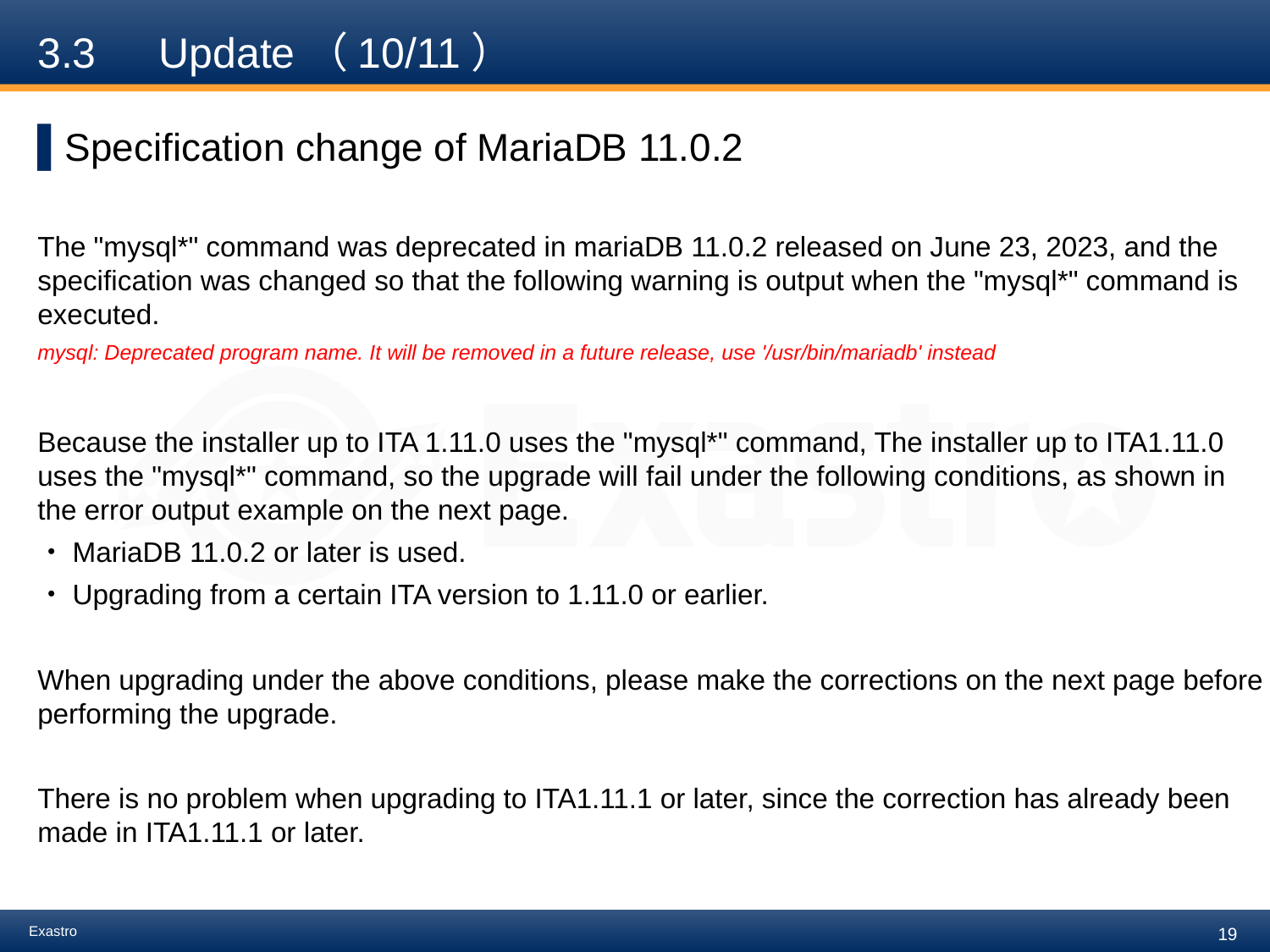

# 3.3　Update（10/11）
Specification change of MariaDB 11.0.2

The "mysql*" command was deprecated in mariaDB 11.0.2 released on June 23, 2023, and the specification was changed so that the following warning is output when the "mysql*" command is executed.
mysql: Deprecated program name. It will be removed in a future release, use '/usr/bin/mariadb' instead

Because the installer up to ITA 1.11.0 uses the "mysql*" command, The installer up to ITA1.11.0 uses the "mysql*" command, so the upgrade will fail under the following conditions, as shown in the error output example on the next page.
・MariaDB 11.0.2 or later is used.
・Upgrading from a certain ITA version to 1.11.0 or earlier.

When upgrading under the above conditions, please make the corrections on the next page before performing the upgrade.

There is no problem when upgrading to ITA1.11.1 or later, since the correction has already been made in ITA1.11.1 or later.